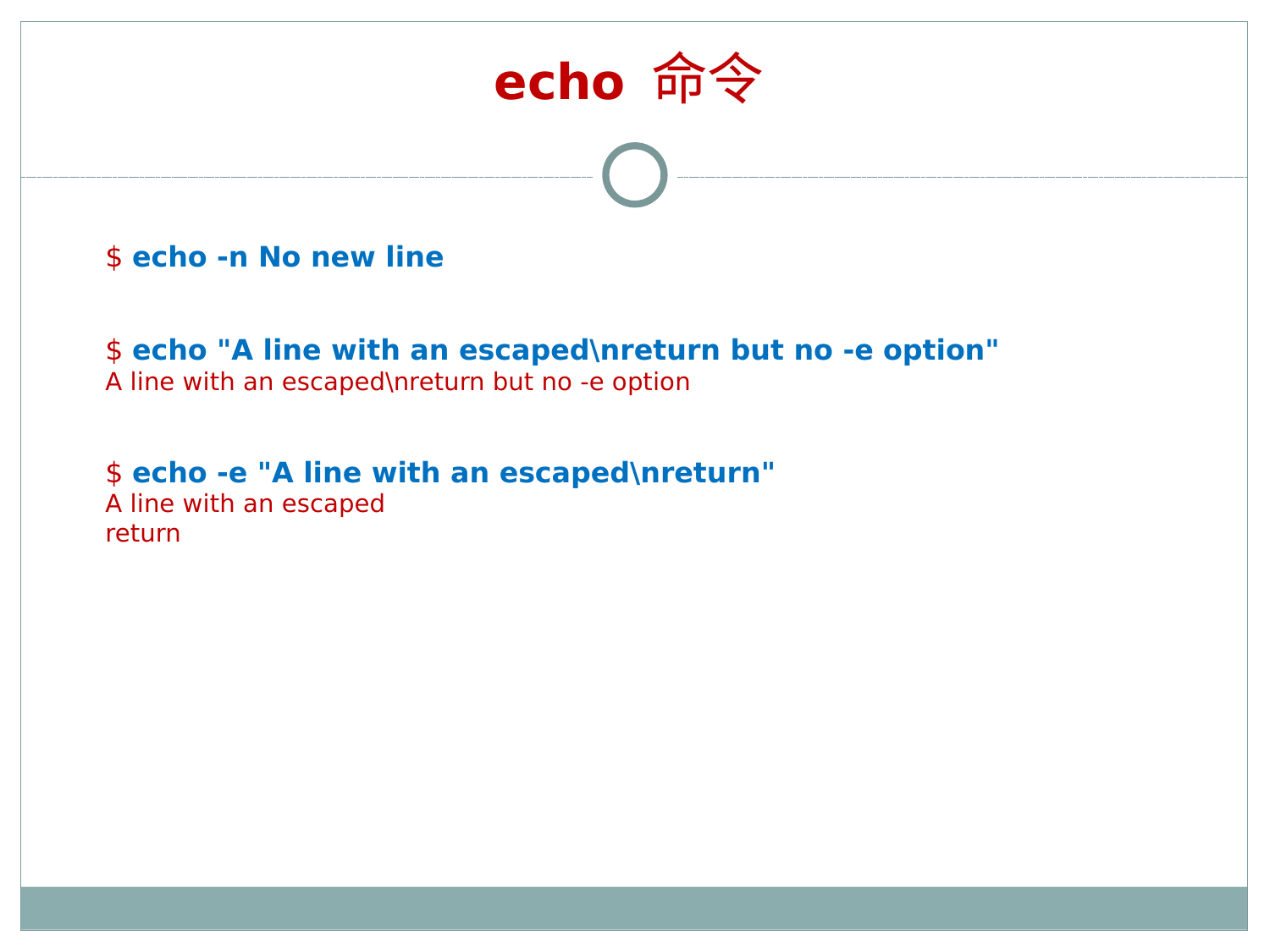

# echo 命令
$ echo -n No new line

$ echo "A line with an escaped\nreturn but no -e option"
A line with an escaped\nreturn but no -e option

$ echo -e "A line with an escaped\nreturn"
A line with an escaped
return